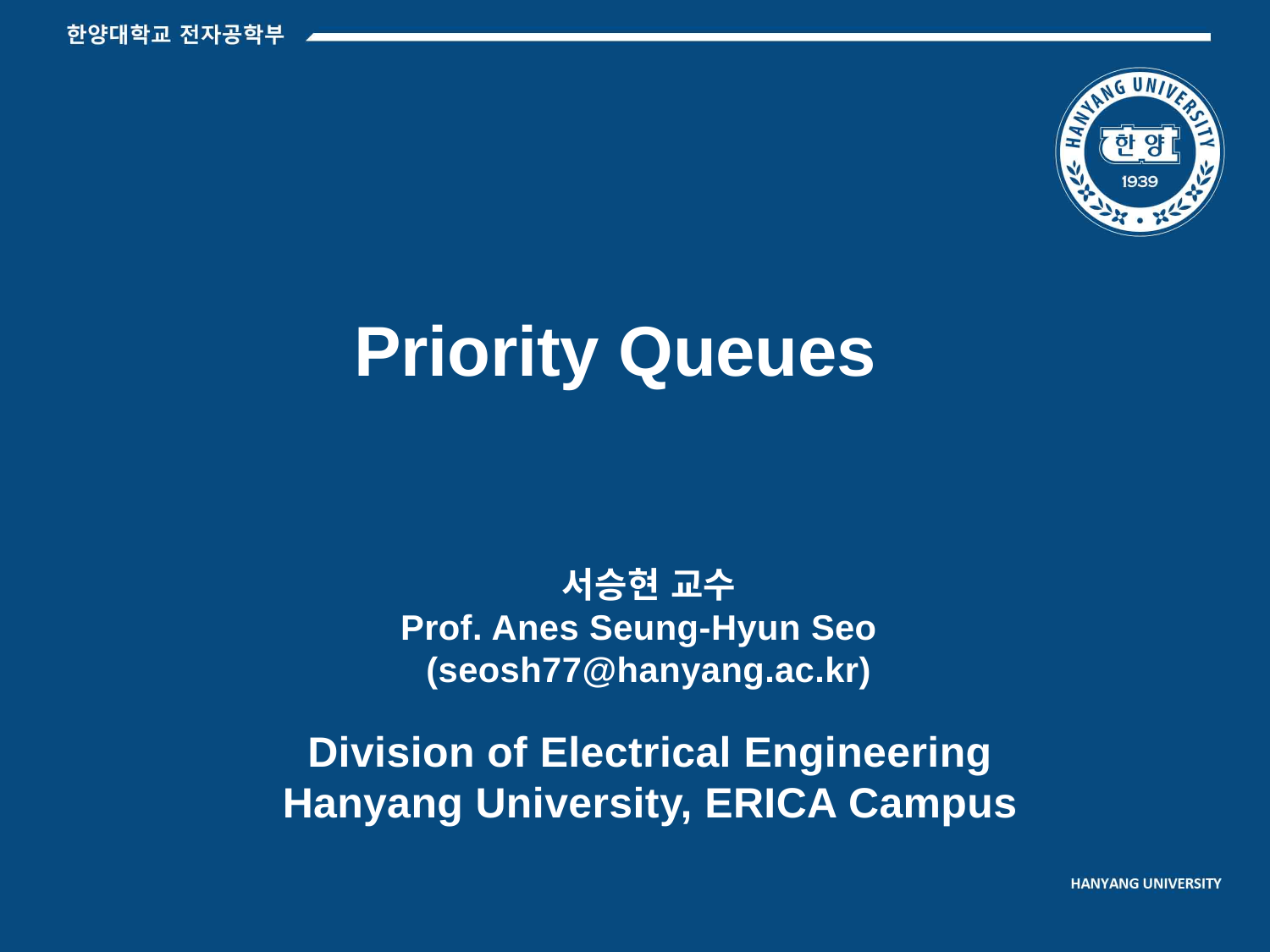

Priority Queues
서승현 교수
Prof. Anes Seung-Hyun Seo
(seosh77@hanyang.ac.kr)
Division of Electrical Engineering
Hanyang University, ERICA Campus